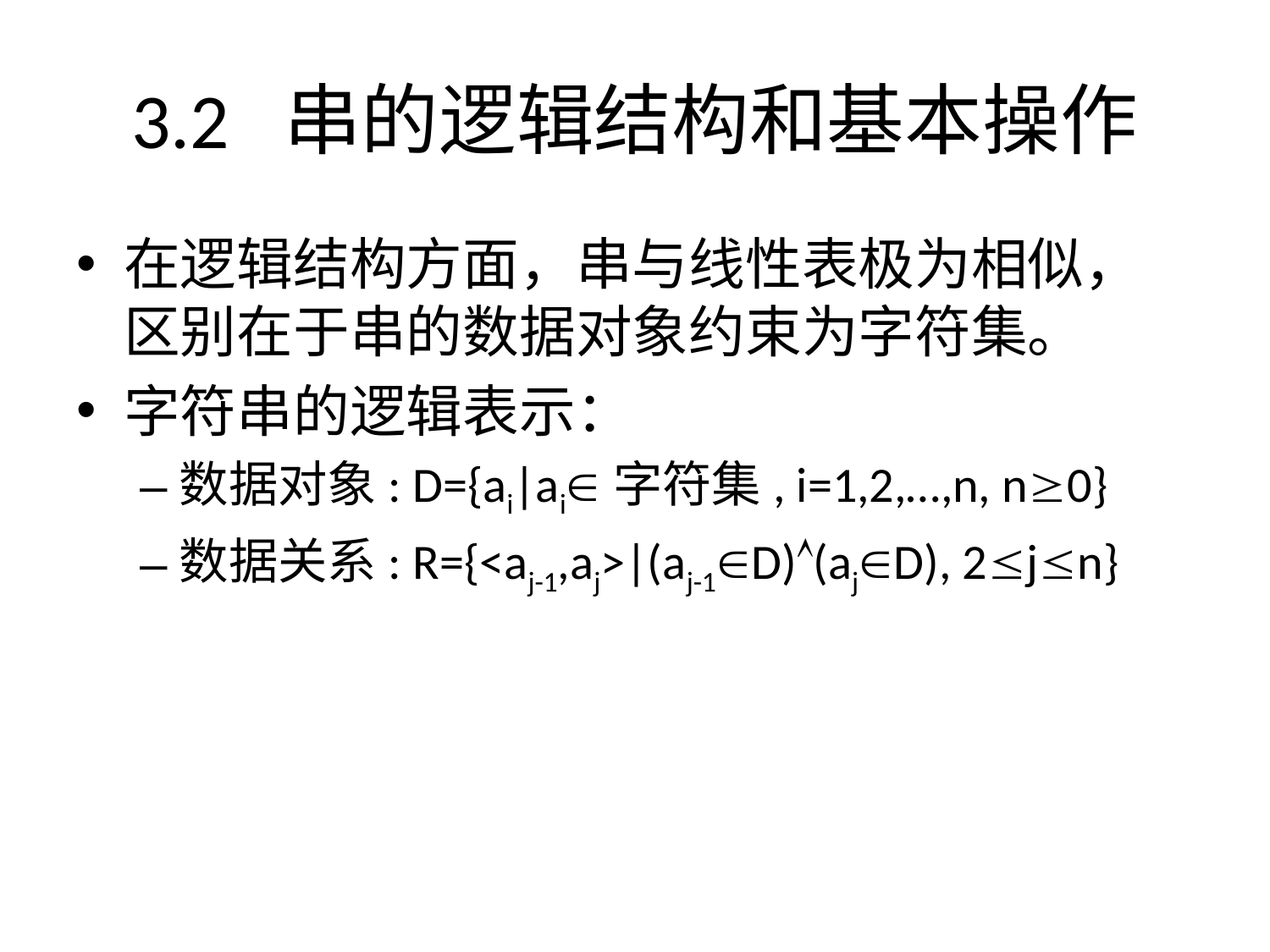

# 3.2  串的逻辑结构和基本操作
在逻辑结构方面，串与线性表极为相似，区别在于串的数据对象约束为字符集。
字符串的逻辑表示：
数据对象: D={ai|ai∈字符集, i=1,2,…,n, n≥0}
数据关系: R={<aj-1,aj>|(aj-1∈D)∧(aj∈D), 2≤j≤n}